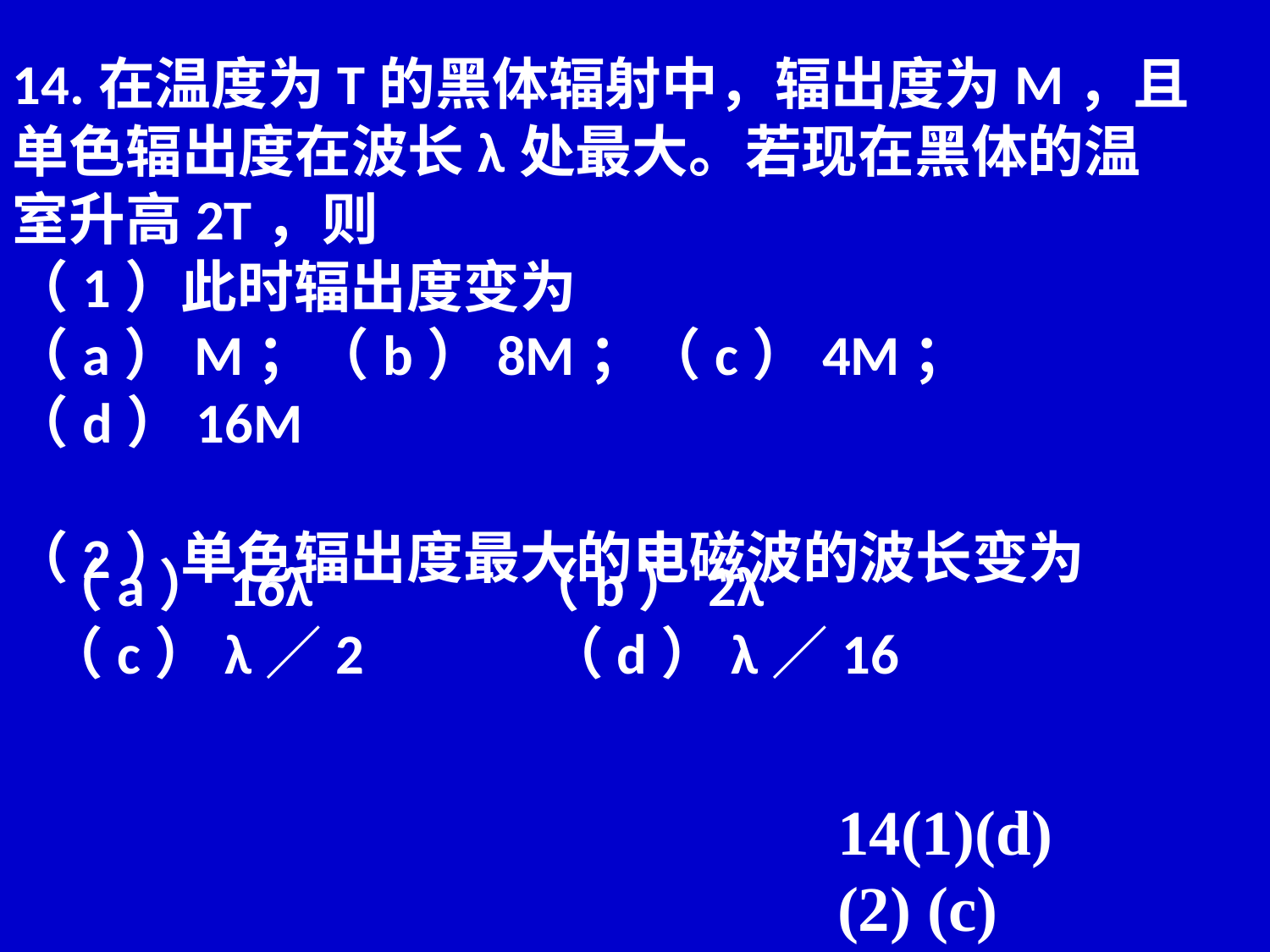

14.在温度为T的黑体辐射中，辐出度为M，且单色辐出度在波长λ处最大。若现在黑体的温室升高2T，则
（1）此时辐出度变为
（a）M；（b）8M；（c）4M；（d）16M

（2）单色辐出度最大的电磁波的波长变为
（a）16λ     　      （b）2λ
（c）λ／2　　　（d）λ／16
14(1)(d)
(2) (c)